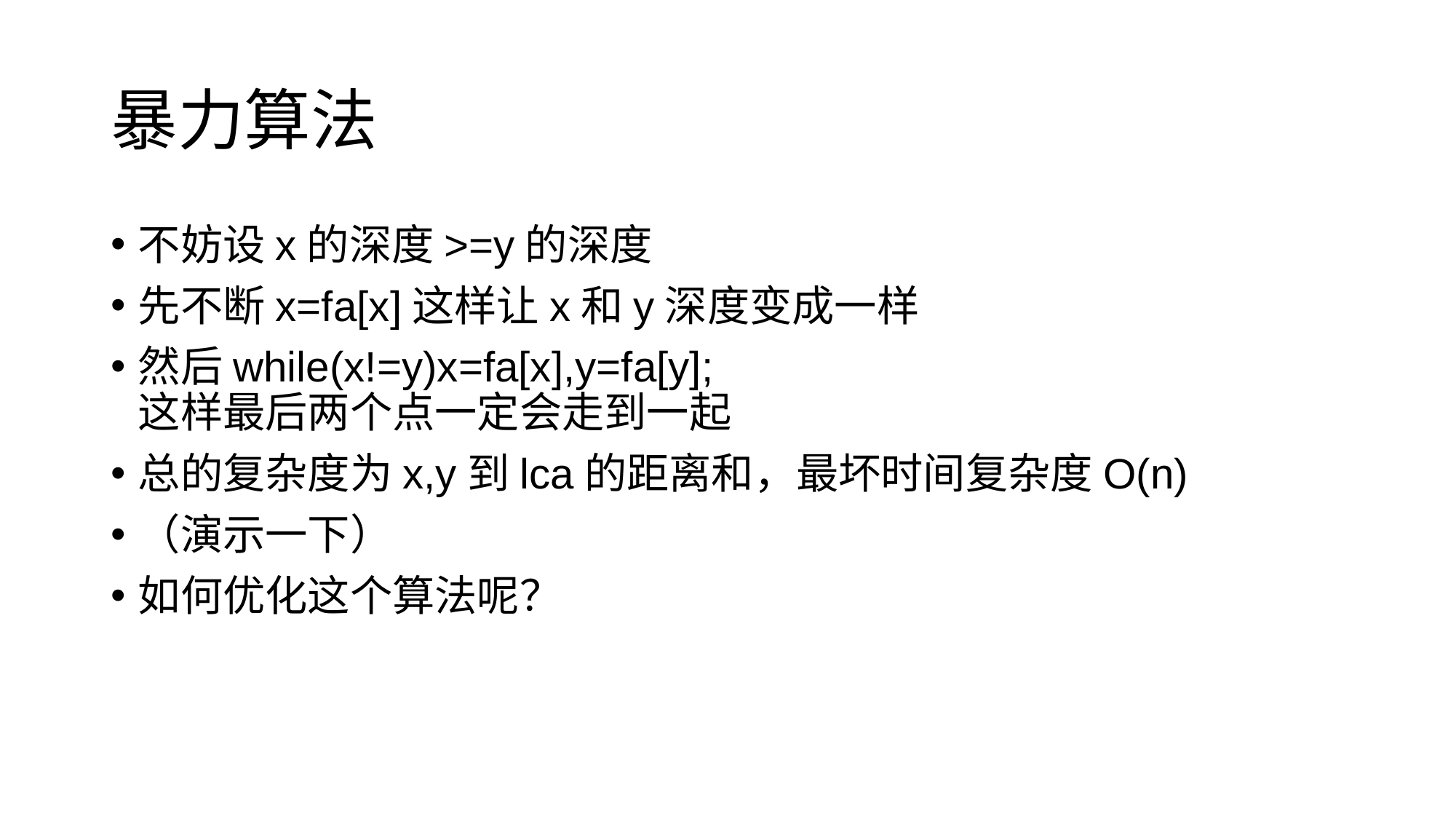

# 暴力算法
不妨设x的深度>=y的深度
先不断x=fa[x]这样让x和y深度变成一样
然后while(x!=y)x=fa[x],y=fa[y];
这样最后两个点一定会走到一起
总的复杂度为x,y到lca的距离和，最坏时间复杂度O(n)
（演示一下）
如何优化这个算法呢？